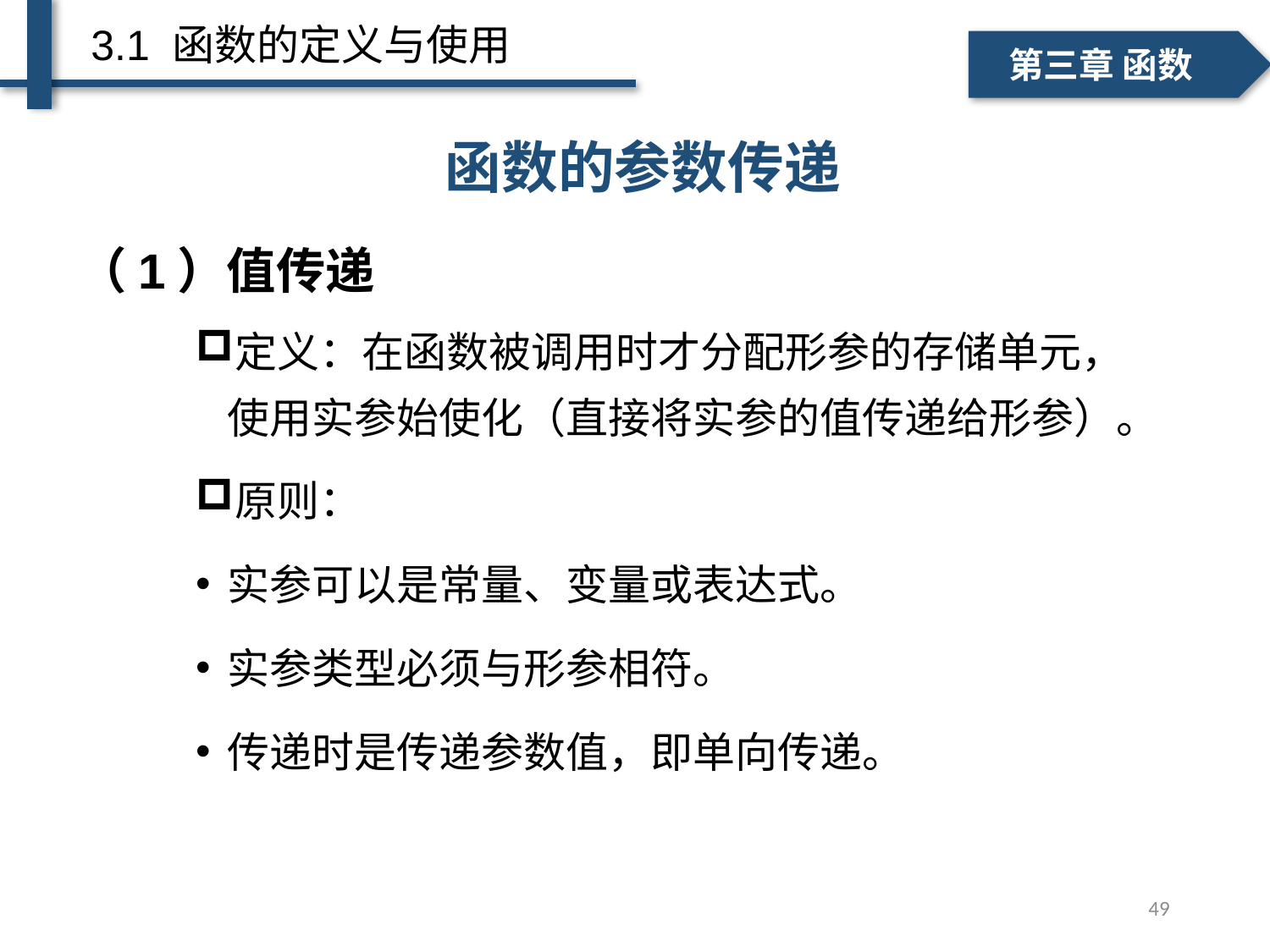

3.1 函数的定义与使用
一、个人简介
二、学术成绩

第三章 函数

函数的参数传递
函数的声明与使用
（1）值传递
定义：在函数被调用时才分配形参的存储单元，使用实参始使化（直接将实参的值传递给形参）。
原则：
实参可以是常量、变量或表达式。
实参类型必须与形参相符。
传递时是传递参数值，即单向传递。
49